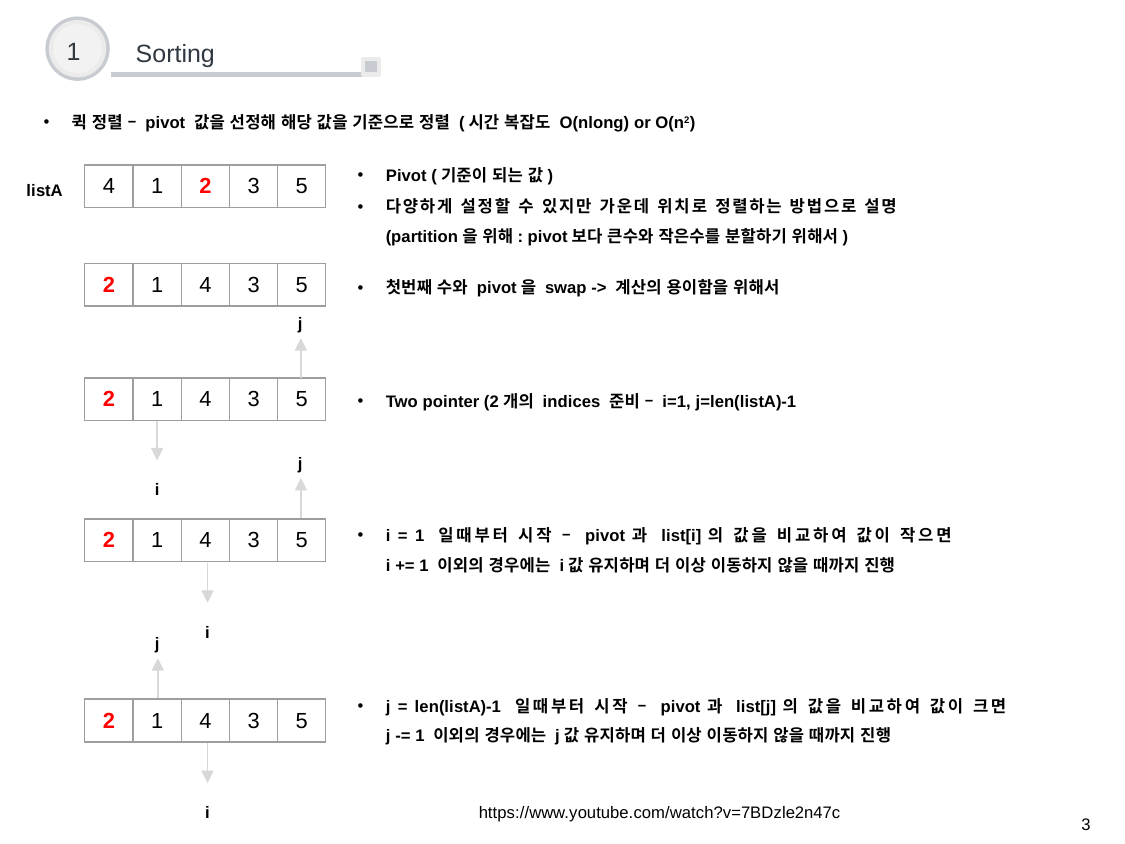

1
Sorting

퀵 정렬 – pivot 값을 선정해 해당 값을 기준으로 정렬 (시간 복잡도 O(nlong) or O(n2)
Pivot (기준이 되는 값)
다양하게 설정할 수 있지만 가운데 위치로 정렬하는 방법으로 설명 (partition을 위해: pivot보다 큰수와 작은수를 분할하기 위해서)
listA
| 4 | 1 | 2 | 3 | 5 |
| --- | --- | --- | --- | --- |
첫번째 수와 pivot을 swap -> 계산의 용이함을 위해서
| 2 | 1 | 4 | 3 | 5 |
| --- | --- | --- | --- | --- |
j
Two pointer (2개의 indices 준비 – i=1, j=len(listA)-1
| 2 | 1 | 4 | 3 | 5 |
| --- | --- | --- | --- | --- |
j
i
i = 1 일때부터 시작 – pivot과 list[i]의 값을 비교하여 값이 작으면
i += 1 이외의 경우에는 i값 유지하며 더 이상 이동하지 않을 때까지 진행
| 2 | 1 | 4 | 3 | 5 |
| --- | --- | --- | --- | --- |
i
j
j = len(listA)-1 일때부터 시작 – pivot과 list[j]의 값을 비교하여 값이 크면
j -= 1 이외의 경우에는 j값 유지하며 더 이상 이동하지 않을 때까지 진행
| 2 | 1 | 4 | 3 | 5 |
| --- | --- | --- | --- | --- |
i
https://www.youtube.com/watch?v=7BDzle2n47c
3